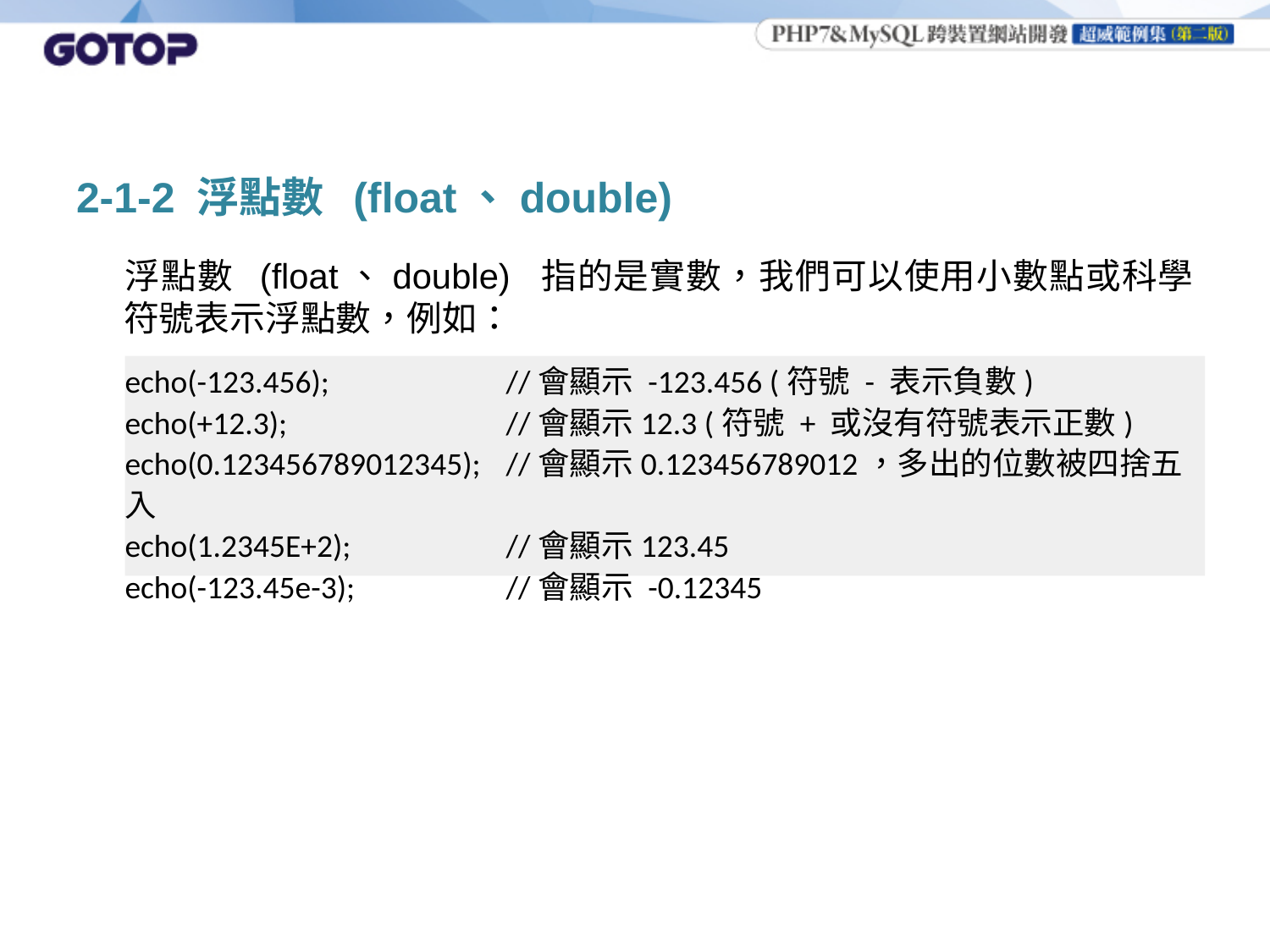

# 2-1-2 浮點數  (float、double)
	浮點數  (float、double)  指的是實數，我們可以使用小數點或科學符號表示浮點數，例如：

echo(-123.456);		//會顯示 -123.456 (符號 - 表示負數)
echo(+12.3);		//會顯示12.3 (符號 + 或沒有符號表示正數)
echo(0.123456789012345);	//會顯示0.123456789012，多出的位數被四捨五入
echo(1.2345E+2);		//會顯示123.45
echo(-123.45e-3);		//會顯示 -0.12345